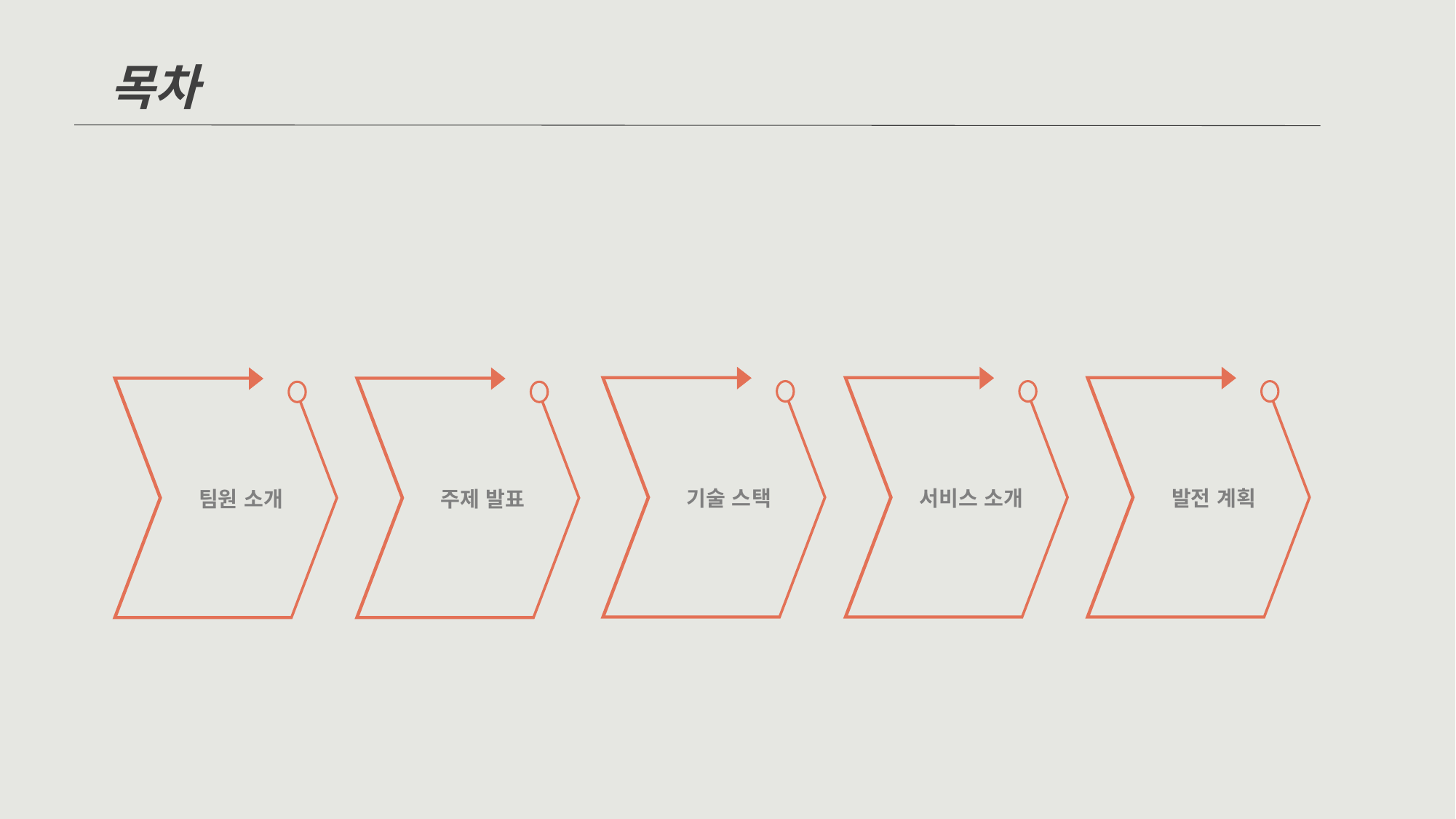

목차

기술 스택
서비스 소개
발전 계획
팀원 소개
주제 발표